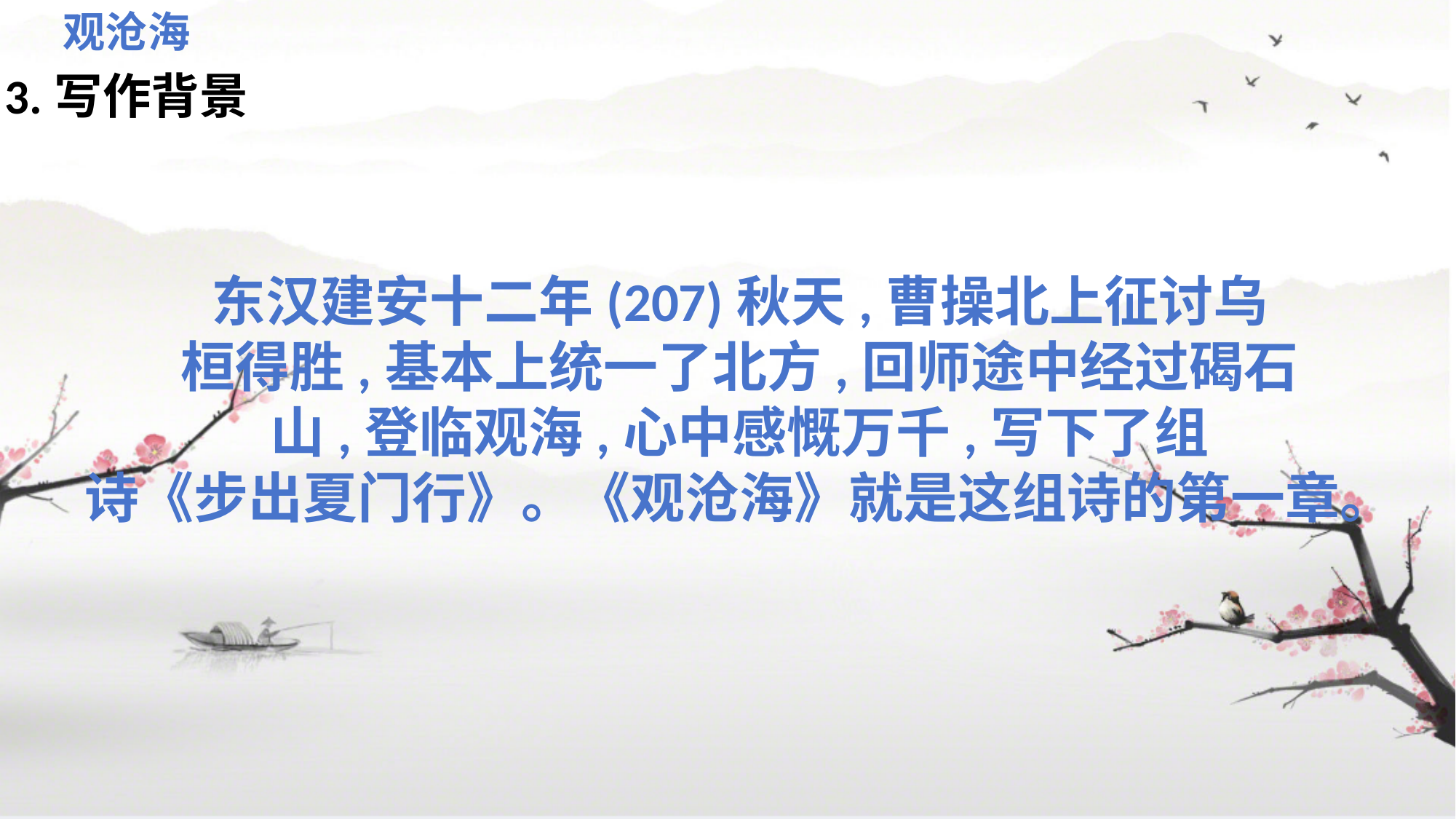

观沧海
3.写作背景
东汉建安十二年(207)秋天,曹操北上征讨乌
桓得胜,基本上统一了北方,回师途中经过碣石
山,登临观海,心中感慨万千,写下了组
诗《步出夏门行》。《观沧海》就是这组诗的第一章。
《观沧海》是一首写景诗,诗人将眼前的壮美秋景与自己的主
观精神相结合,一反悲秋的感伤情调。全诗基调深沉雄健
、慷慨豪迈,表达了诗人踌躇满志的进取精
神,也展现了他作为一代霸主的开阔胸襟,是“建安风骨”的代
表作。